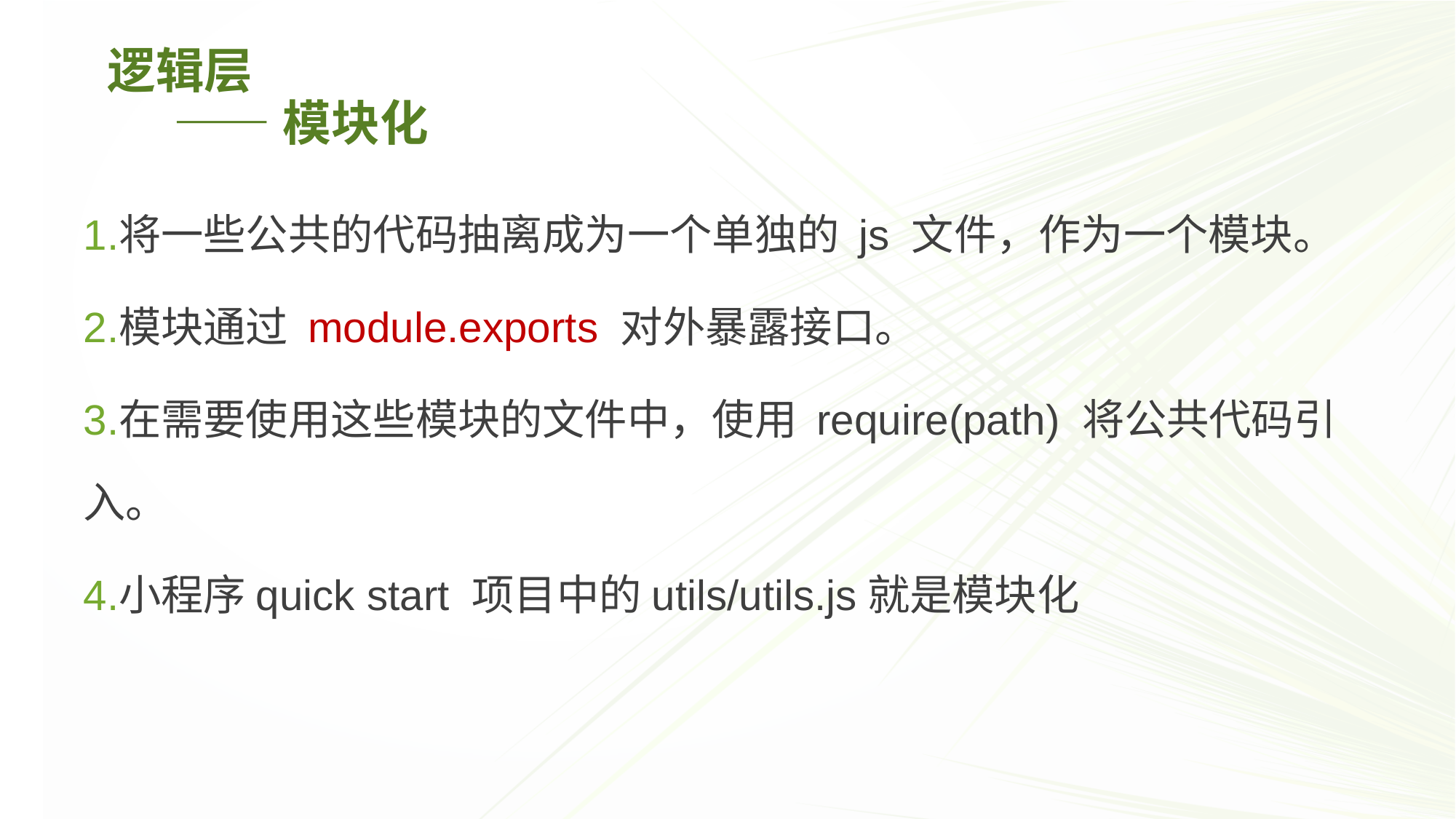

将一些公共的代码抽离成为一个单独的 js 文件，作为一个模块。
模块通过 module.exports 对外暴露接口。
在需要使用这些模块的文件中，使用 require(path) 将公共代码引入。
小程序quick start 项目中的utils/utils.js就是模块化

逻辑层
      ——模块化